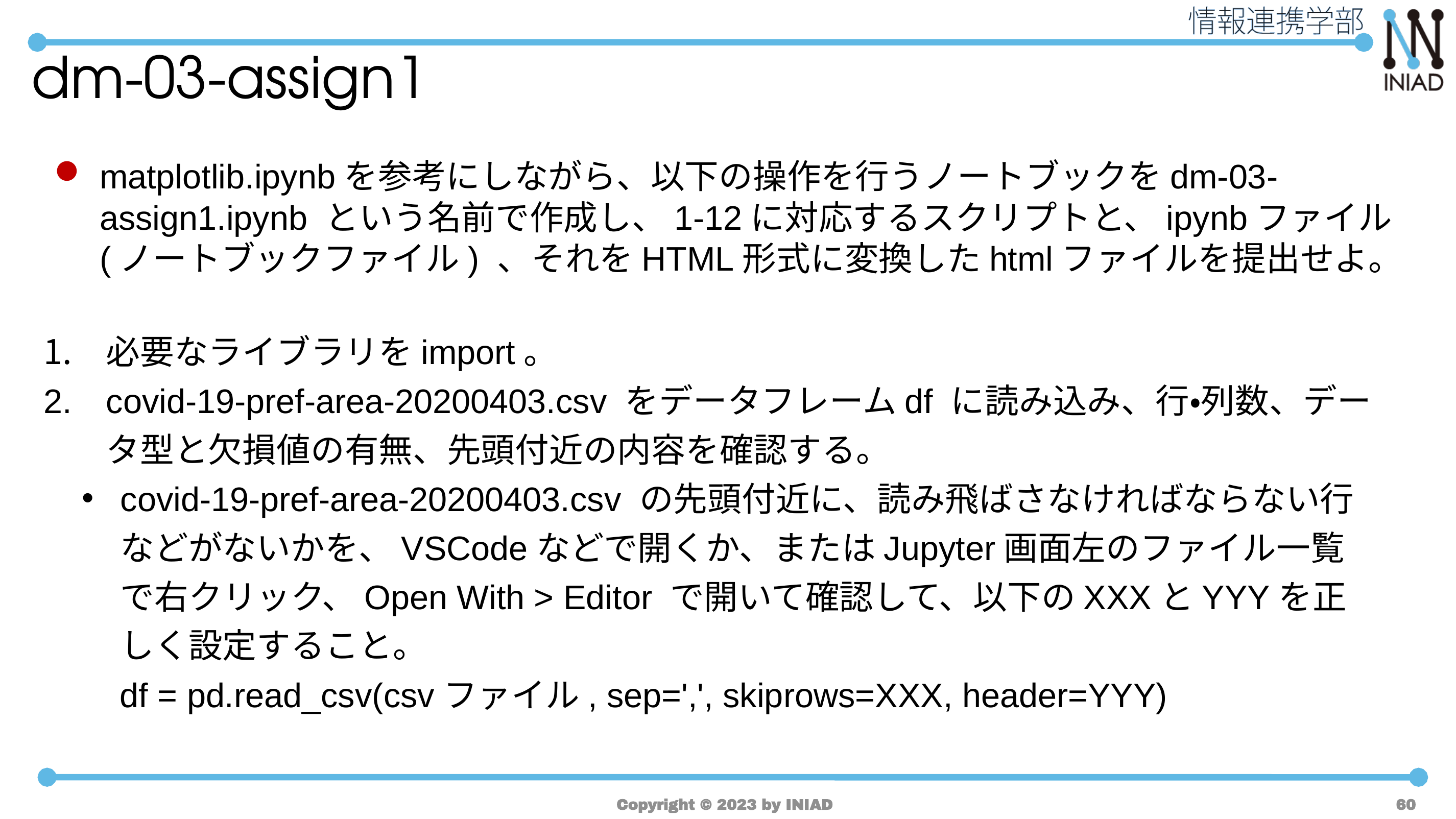

# dm-03-assign1
matplotlib.ipynbを参考にしながら、以下の操作を行うノートブックをdm-03-assign1.ipynb という名前で作成し、1-12に対応するスクリプトと、ipynbファイル (ノートブックファイル) 、それをHTML形式に変換したhtmlファイルを提出せよ。
必要なライブラリをimport。
covid-19-pref-area-20200403.csv をデータフレームdf に読み込み、行・列数、データ型と欠損値の有無、先頭付近の内容を確認する。
covid-19-pref-area-20200403.csv の先頭付近に、読み飛ばさなければならない行などがないかを、VSCodeなどで開くか、またはJupyter画面左のファイル一覧で右クリック、Open With > Editor で開いて確認して、以下のXXXとYYYを正しく設定すること。
    df = pd.read_csv(csvファイル, sep=',', skiprows=XXX, header=YYY)
Copyright © 2023 by INIAD
60